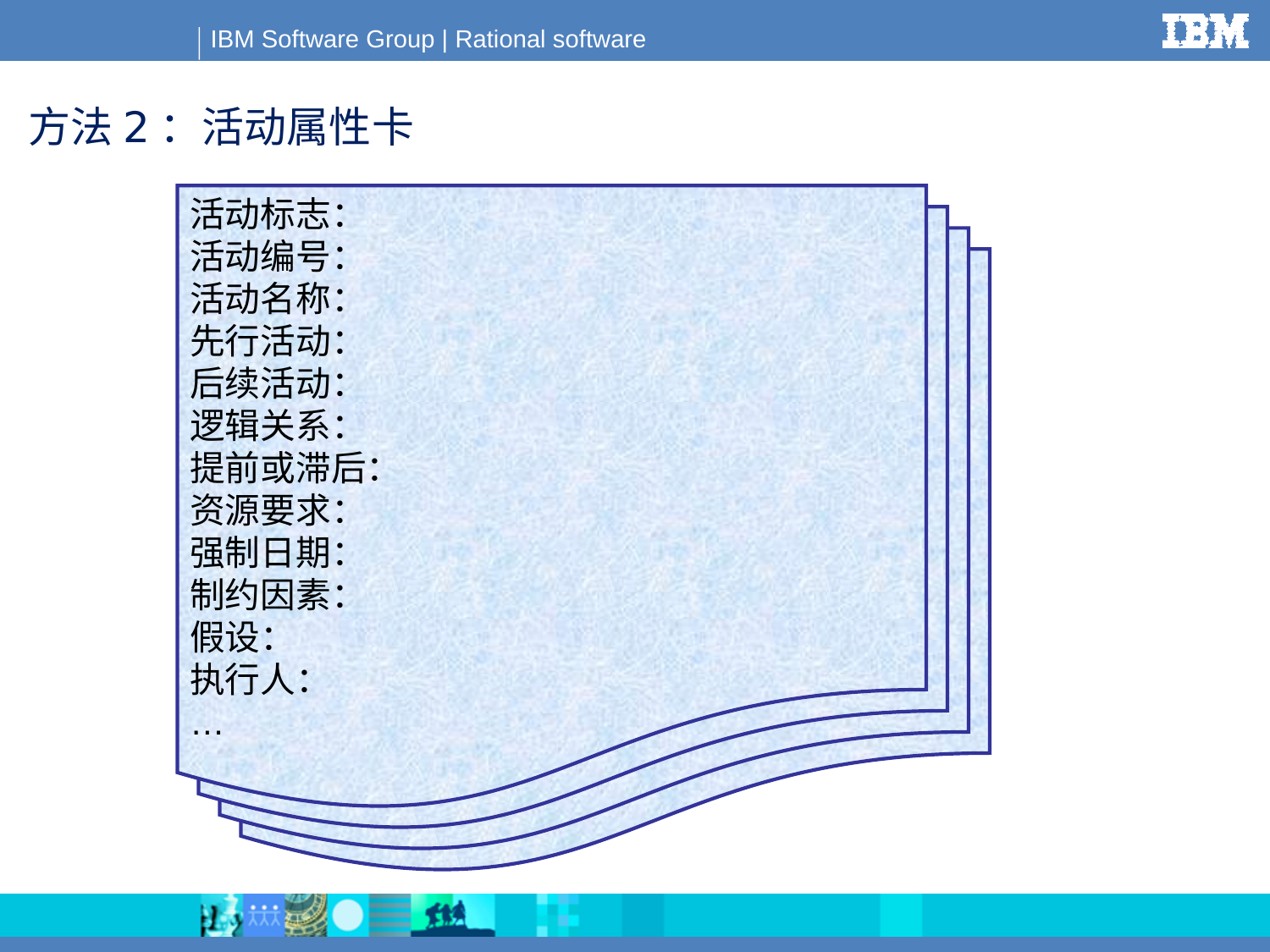

方法2：活动属性卡
活动标志：
活动编号：
活动名称：
先行活动：
后续活动：
逻辑关系：
提前或滞后：
资源要求：
强制日期：
制约因素：
假设：
执行人：
…

控制账户编码代号：SA12
工作说明书
       XXXXXXXXXXXXXXXXXXXXXX
负责人：张某
进度里程碑清单：
       2006年5月1日,完成….
       2006年10月1日，完成…
参考工作包：
       SA11
       SA13
参考技术文献：
       GB…..
       ISO….

控制账户编码代号：SA12
工作说明书
       XXXXXXXXXXXXXXXXXXXXXXXX
负责人：张某
进度里程碑清单：
       2006年5月1日,完成….
       2006年10月1日，完成…
参考工作包：
       SA11
       SA13
参考技术文献：
       GB…..
       ISO….

控制账户编码代号：SA12
工作说明书
       XXXXXXXXXXXXXXXXXXXXXXXX
负责人：张某
进度里程碑清单：
       2006年5月1日,完成….
       2006年10月1日，完成…
参考工作包：
       SA11
       SA13
参考技术文献：
       GB…..
       ISO….

控制账户编码代号：SA12
工作说明书
       XXXXXXXXXXXXXXXXXXXXXXXX
负责人：张某
进度里程碑清单：
       2006年5月1日,完成….
       2006年10月1日，完成…
参考工作包：
       SA11
       SA13
参考技术文献：
       GB…..
       ISO….